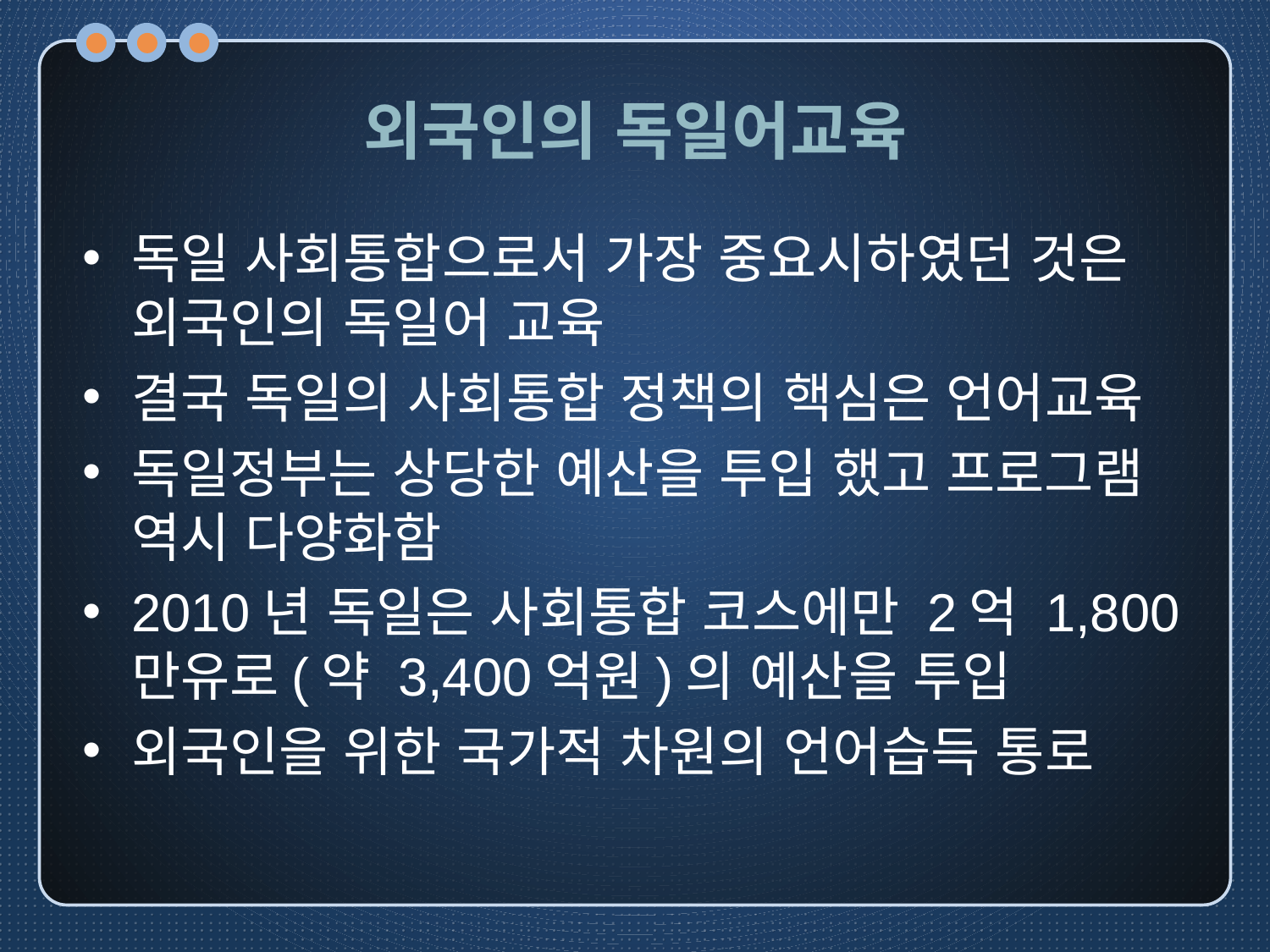

# 외국인의 독일어교육
독일 사회통합으로서 가장 중요시하였던 것은 외국인의 독일어 교육
결국 독일의 사회통합 정책의 핵심은 언어교육
독일정부는 상당한 예산을 투입 했고 프로그램 역시 다양화함
2010년 독일은 사회통합 코스에만 2억 1,800만유로(약 3,400억원)의 예산을 투입
외국인을 위한 국가적 차원의 언어습득 통로